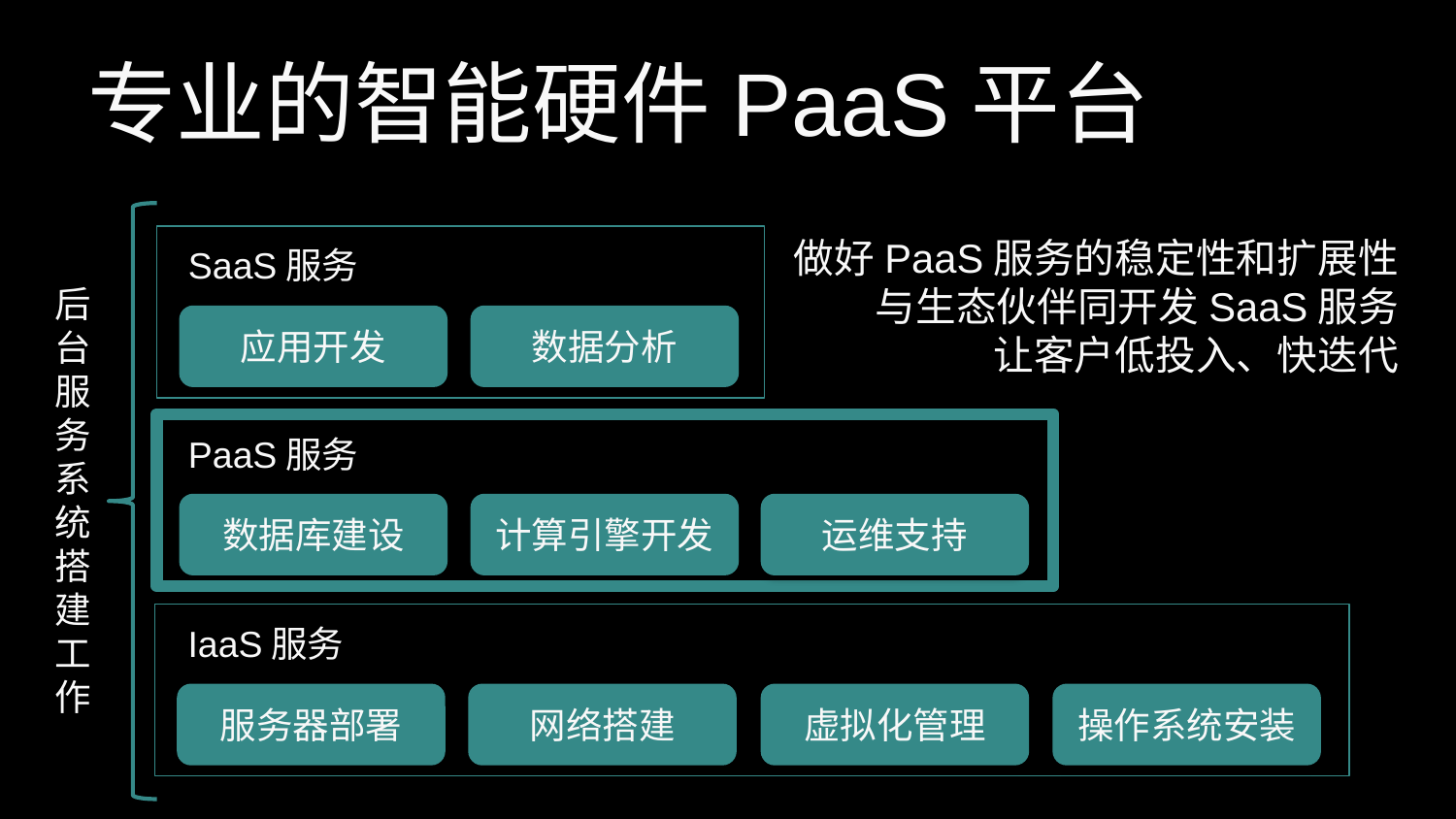

# 专业的智能硬件PaaS平台

做好PaaS服务的稳定性和扩展性
与生态伙伴同开发SaaS服务
让客户低投入、快迭代
SaaS服务
后台服务系统搭建工作
应用开发
数据分析

PaaS服务
数据库建设
计算引擎开发
运维支持

IaaS服务
服务器部署
网络搭建
虚拟化管理
操作系统安装